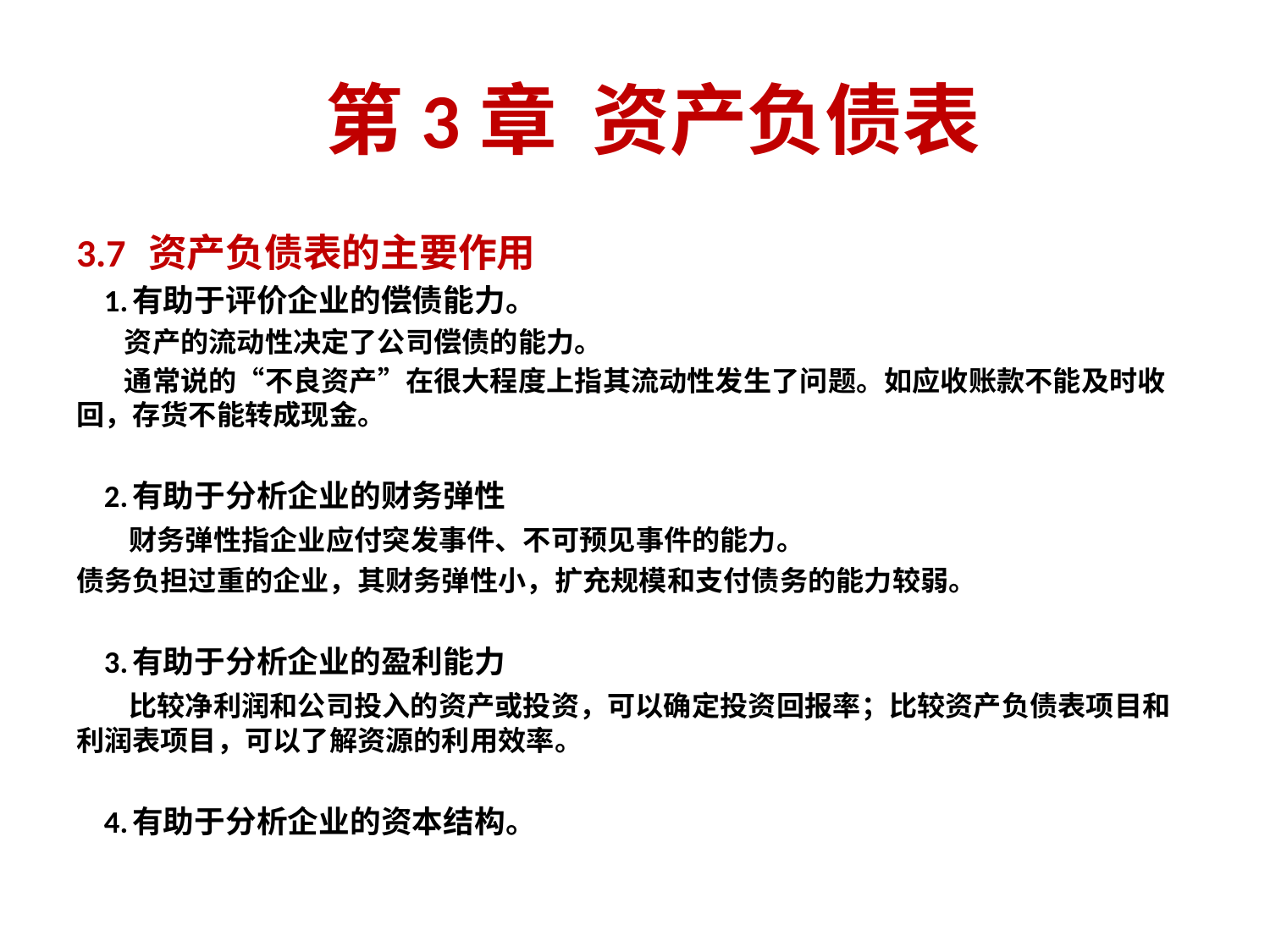

# 第3章  资产负债表
3.7  资产负债表的主要作用
    1.有助于评价企业的偿债能力。
       资产的流动性决定了公司偿债的能力。
       通常说的“不良资产”在很大程度上指其流动性发生了问题。如应收账款不能及时收回，存货不能转成现金。

    2.有助于分析企业的财务弹性
       财务弹性指企业应付突发事件、不可预见事件的能力。
债务负担过重的企业，其财务弹性小，扩充规模和支付债务的能力较弱。

    3.有助于分析企业的盈利能力
       比较净利润和公司投入的资产或投资，可以确定投资回报率；比较资产负债表项目和利润表项目，可以了解资源的利用效率。

    4.有助于分析企业的资本结构。